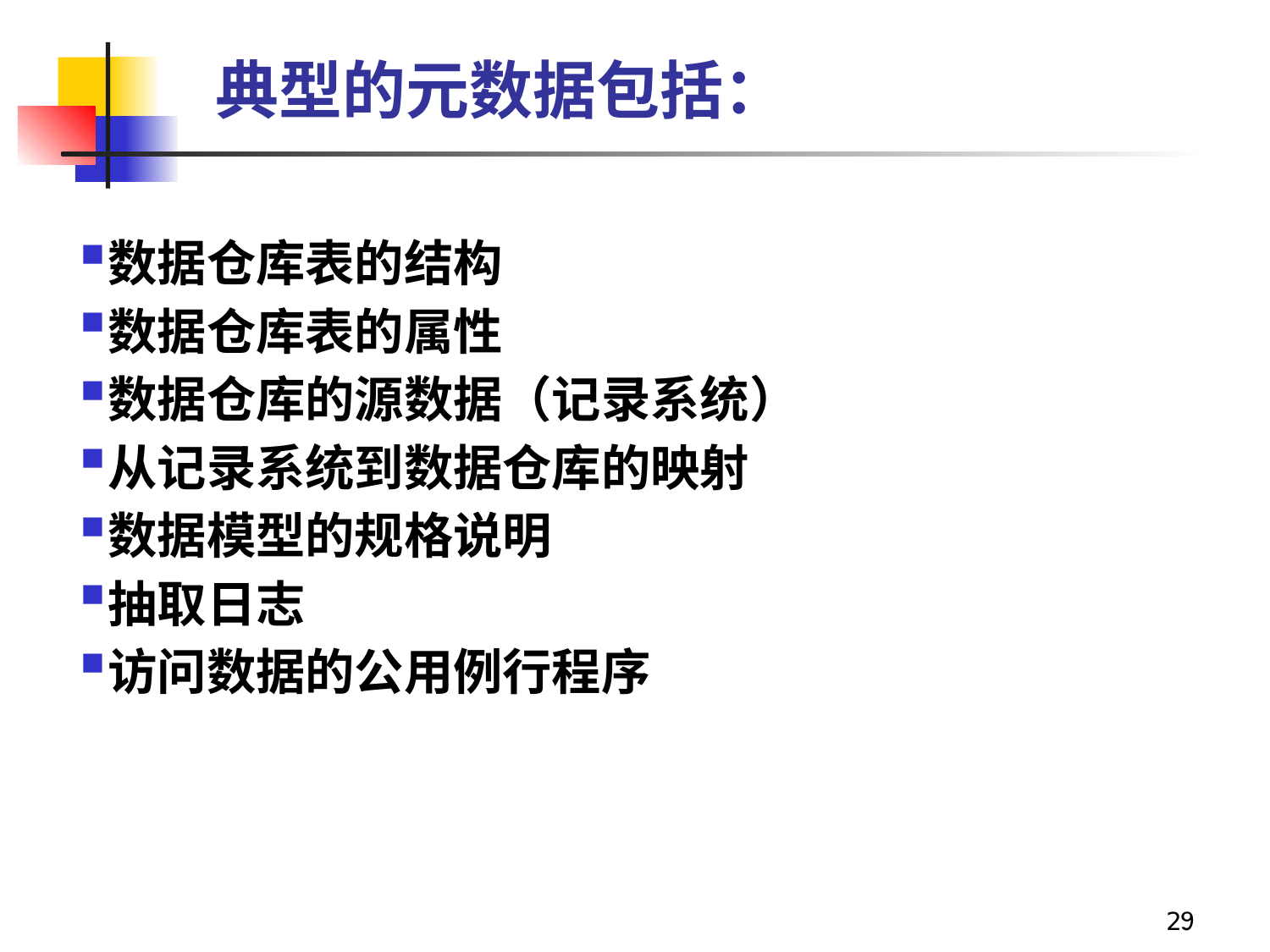

典型的元数据包括：
数据仓库表的结构
数据仓库表的属性
数据仓库的源数据（记录系统）
从记录系统到数据仓库的映射
数据模型的规格说明
抽取日志
访问数据的公用例行程序
29